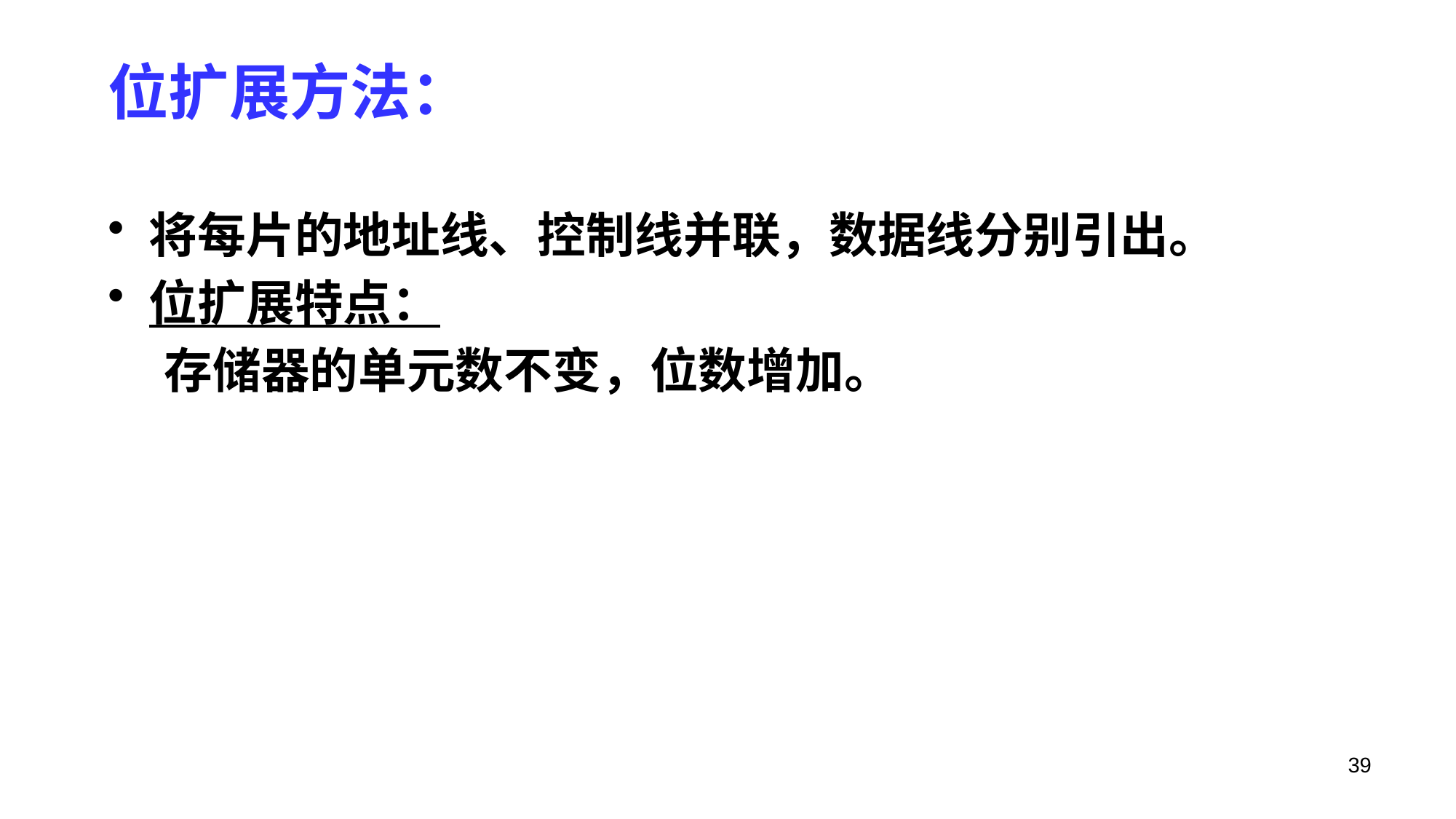

位扩展方法：

将每片的地址线、控制线并联，数据线分别引出。
位扩展特点：
    存储器的单元数不变，位数增加。

39